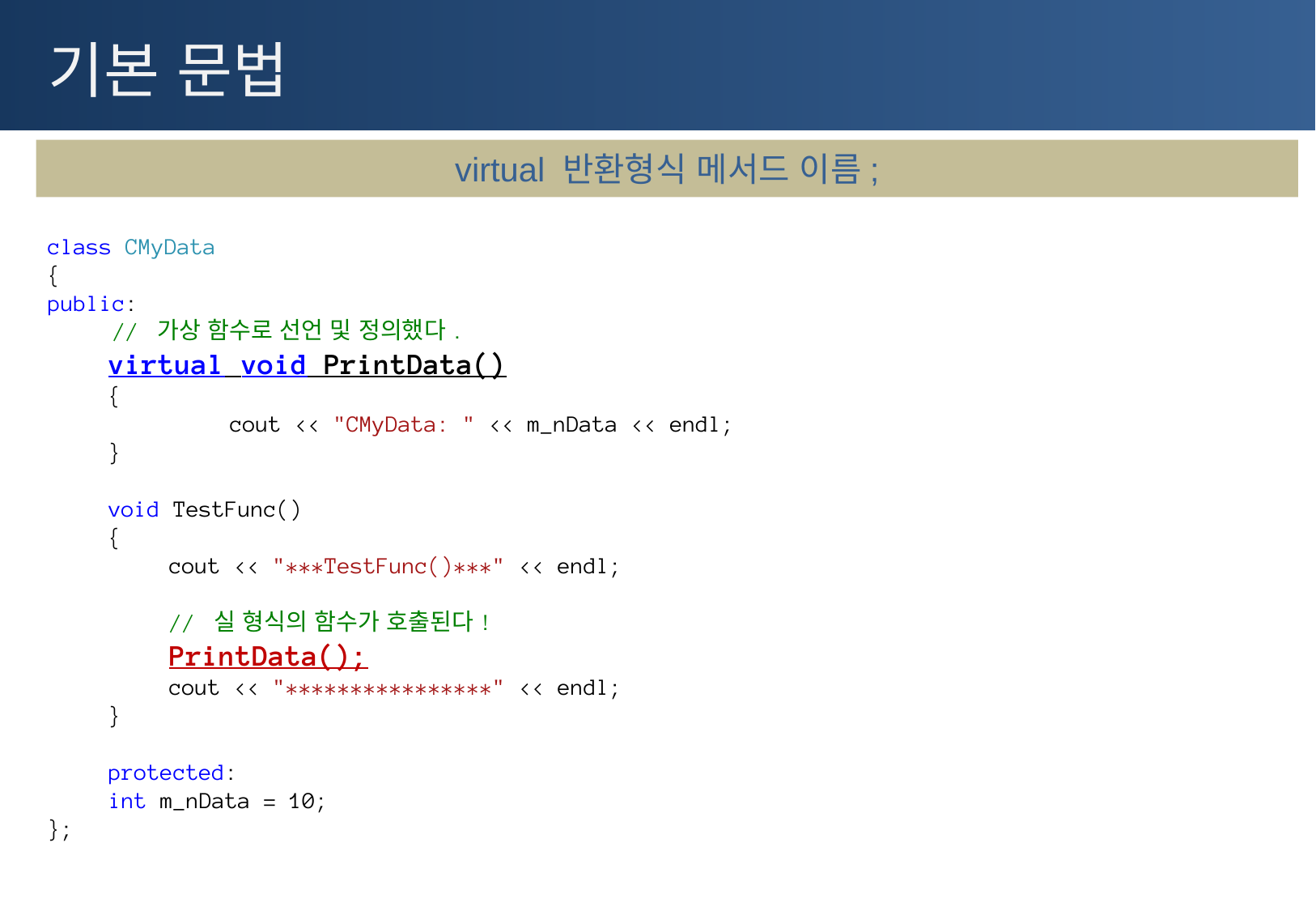

# 기본 문법
virtual 반환형식 메서드 이름;
class CMyData
{
public:
     // 가상 함수로 선언 및 정의했다.
virtual void PrintData()
{
	cout << "CMyData: " << m_nData << endl;
}

void TestFunc()
{
cout << "***TestFunc()***" << endl;

// 실 형식의 함수가 호출된다!
PrintData();
cout << "****************" << endl;
}

protected:
int m_nData = 10;
};